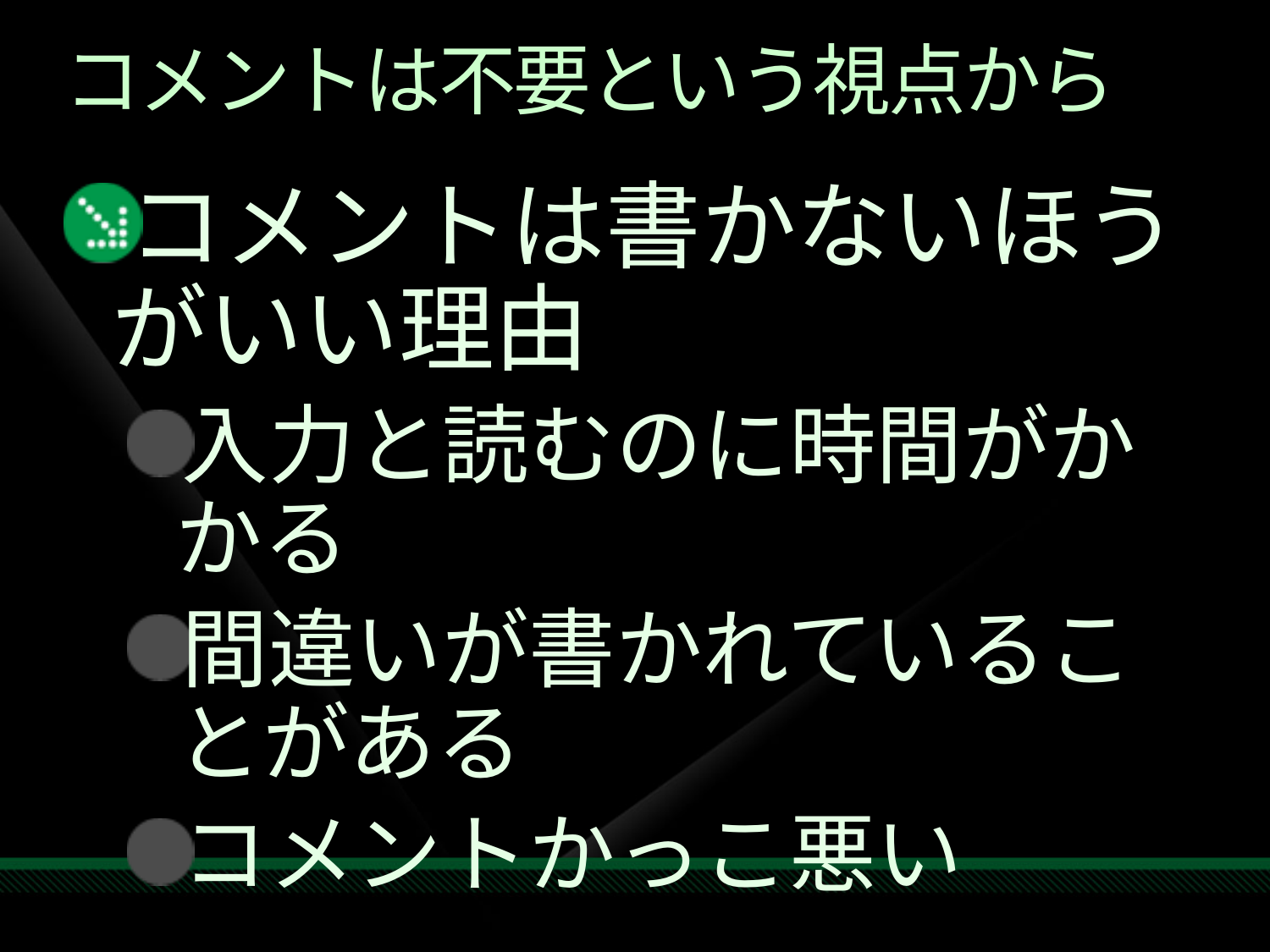

# コメントは不要という視点から
コメントは書かないほうがいい理由
入力と読むのに時間がかかる
間違いが書かれていることがある
コメントかっこ悪い